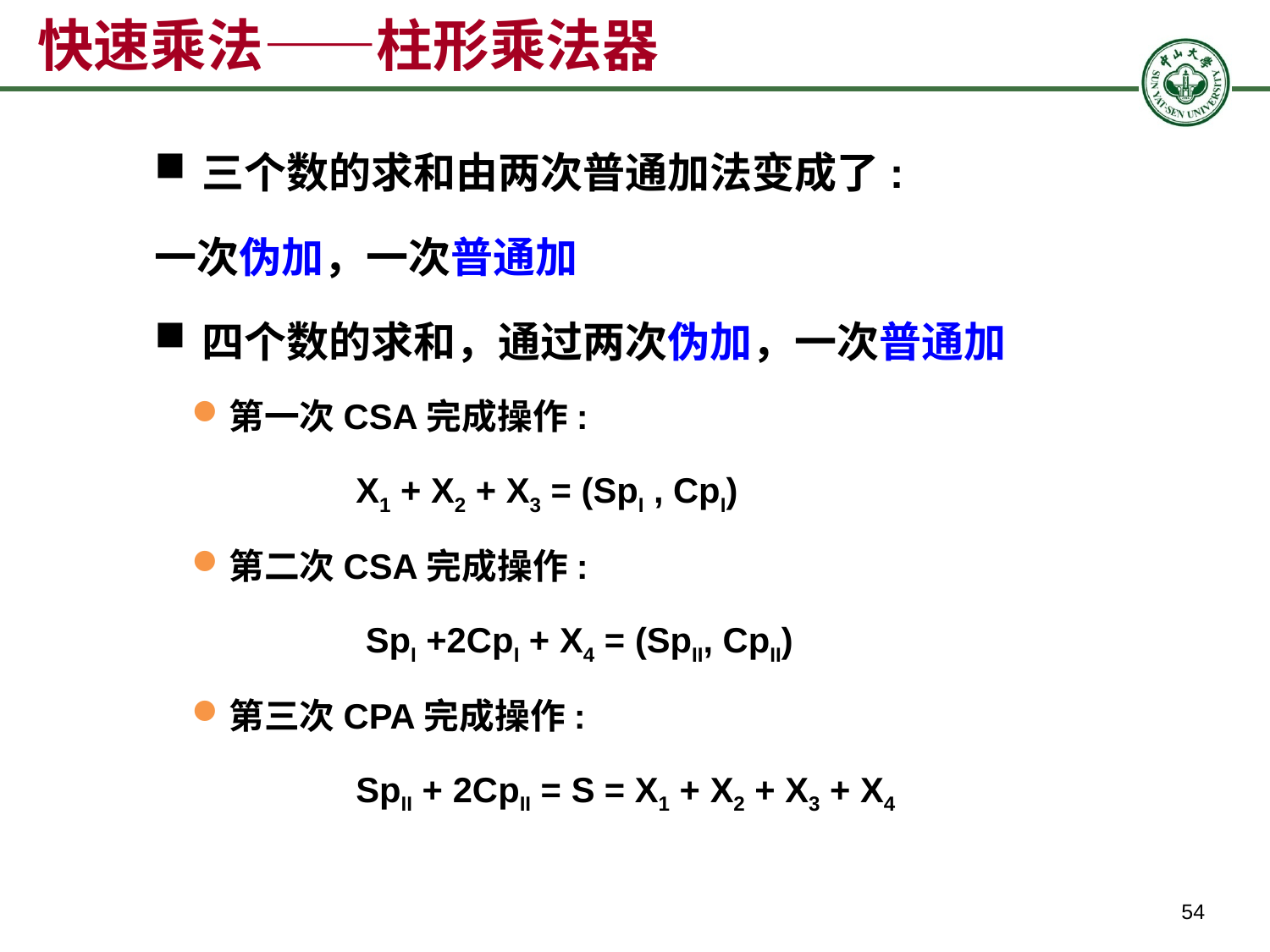

快速乘法——柱形乘法器
三个数的求和由两次普通加法变成了:
一次伪加，一次普通加
四个数的求和，通过两次伪加，一次普通加
第一次CSA完成操作:
		X1 + X2 + X3 = (SpI , CpI)
第二次CSA完成操作:
		 SpI +2CpI + X4 = (SpII, CpII)
第三次CPA完成操作:
		SpII + 2CpII = S = X1 + X2 + X3 + X4